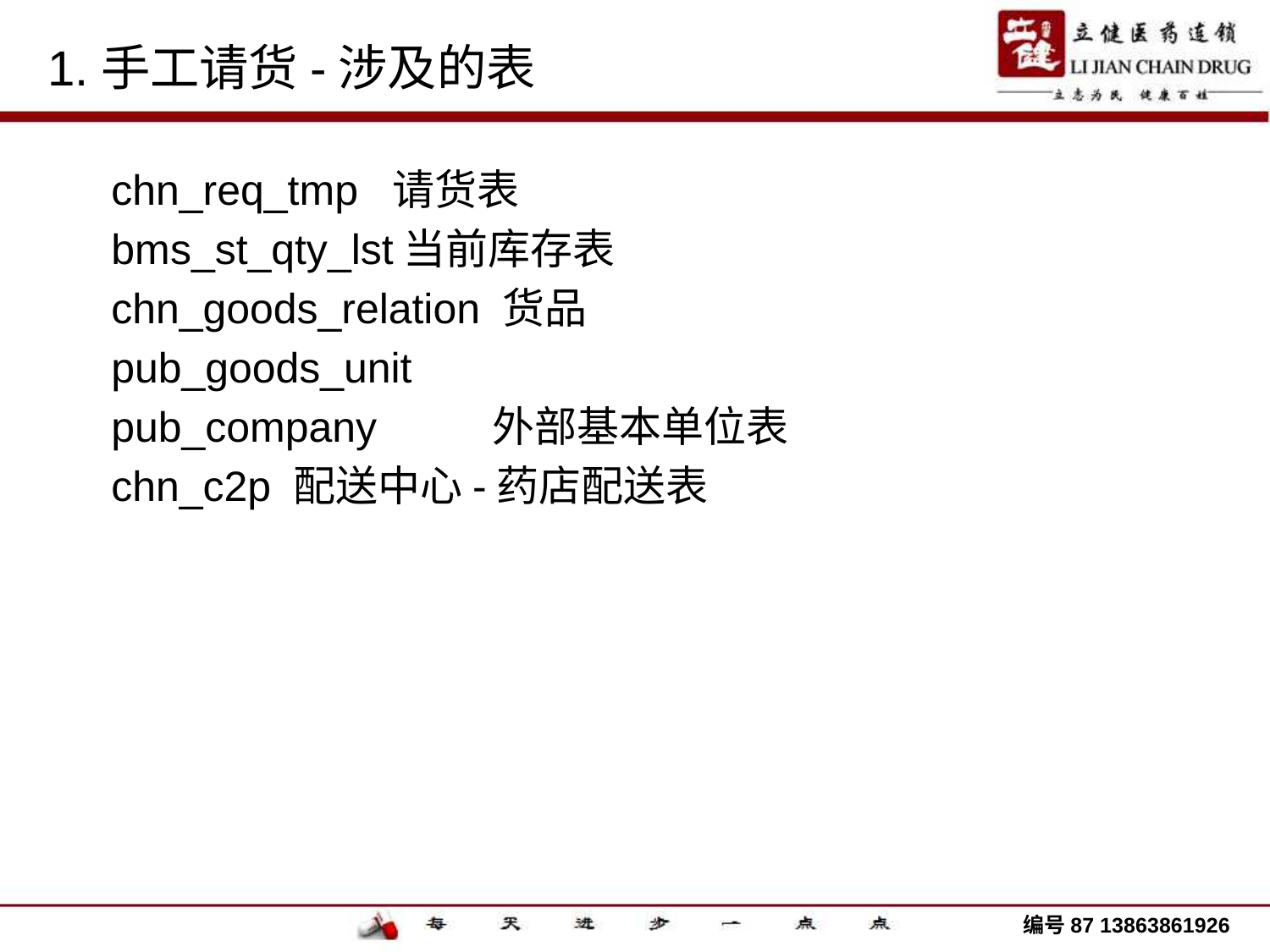

# 1.手工请货-涉及的表
chn_req_tmp  请货表
bms_st_qty_lst当前库存表
chn_goods_relation 货品
pub_goods_unit
pub_company	外部基本单位表
chn_c2p 配送中心-药店配送表